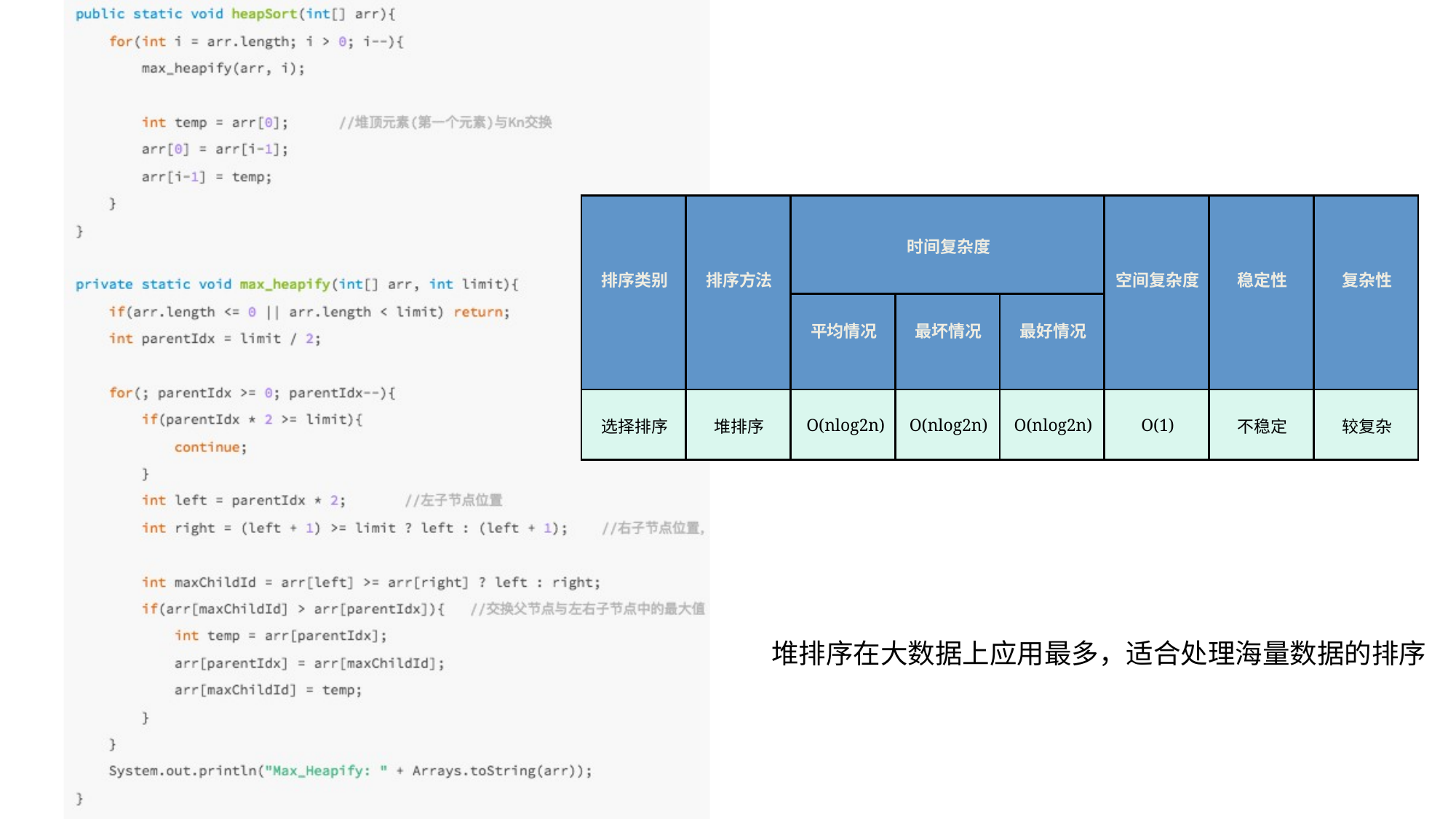

| 排序类别 | 排序方法 | 时间复杂度 |  |  | 空间复杂度 | 稳定性 | 复杂性 |
| --- | --- | --- | --- | --- | --- | --- | --- |
|  |  | 平均情况 | 最坏情况 | 最好情况 |  |  |  |
| 选择排序 | 堆排序 | O(nlog2n) | O(nlog2n) | O(nlog2n) | O(1) | 不稳定 | 较复杂 |
堆排序在大数据上应用最多，适合处理海量数据的排序